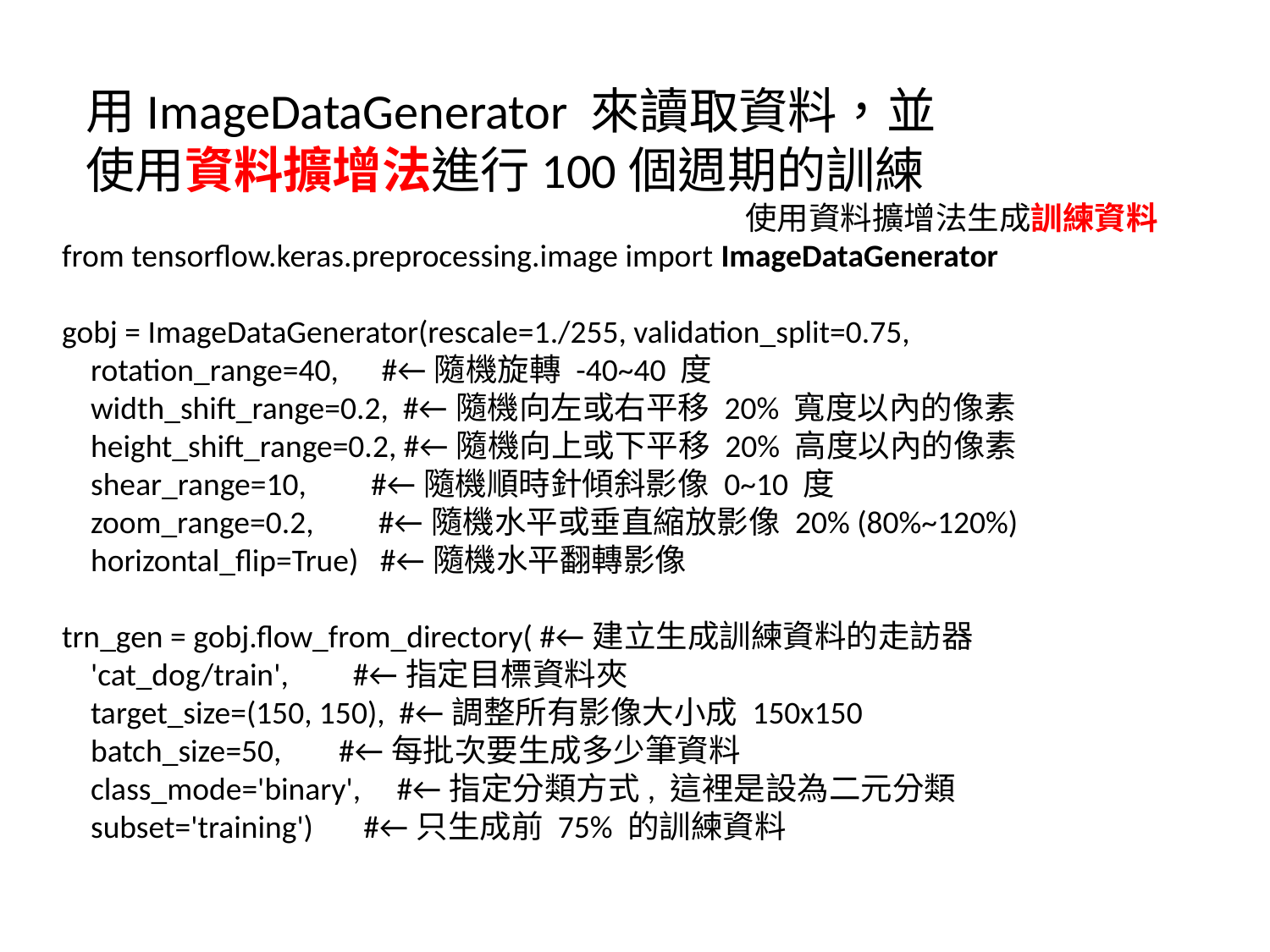

用ImageDataGenerator 來讀取資料，並使用資料擴增法進行100個週期的訓練
使用資料擴增法生成訓練資料
from tensorflow.keras.preprocessing.image import ImageDataGenerator

gobj = ImageDataGenerator(rescale=1./255, validation_split=0.75,
    rotation_range=40,      #←隨機旋轉 -40~40 度
    width_shift_range=0.2,  #←隨機向左或右平移 20% 寬度以內的像素
    height_shift_range=0.2, #←隨機向上或下平移 20% 高度以內的像素
    shear_range=10,         #←隨機順時針傾斜影像 0~10 度
    zoom_range=0.2,         #←隨機水平或垂直縮放影像 20% (80%~120%)
    horizontal_flip=True)   #←隨機水平翻轉影像

trn_gen = gobj.flow_from_directory( #←建立生成訓練資料的走訪器
    'cat_dog/train',         #←指定目標資料夾
    target_size=(150, 150),  #←調整所有影像大小成 150x150
    batch_size=50,        #←每批次要生成多少筆資料
    class_mode='binary',     #←指定分類方式, 這裡是設為二元分類
    subset='training')       #←只生成前 75% 的訓練資料